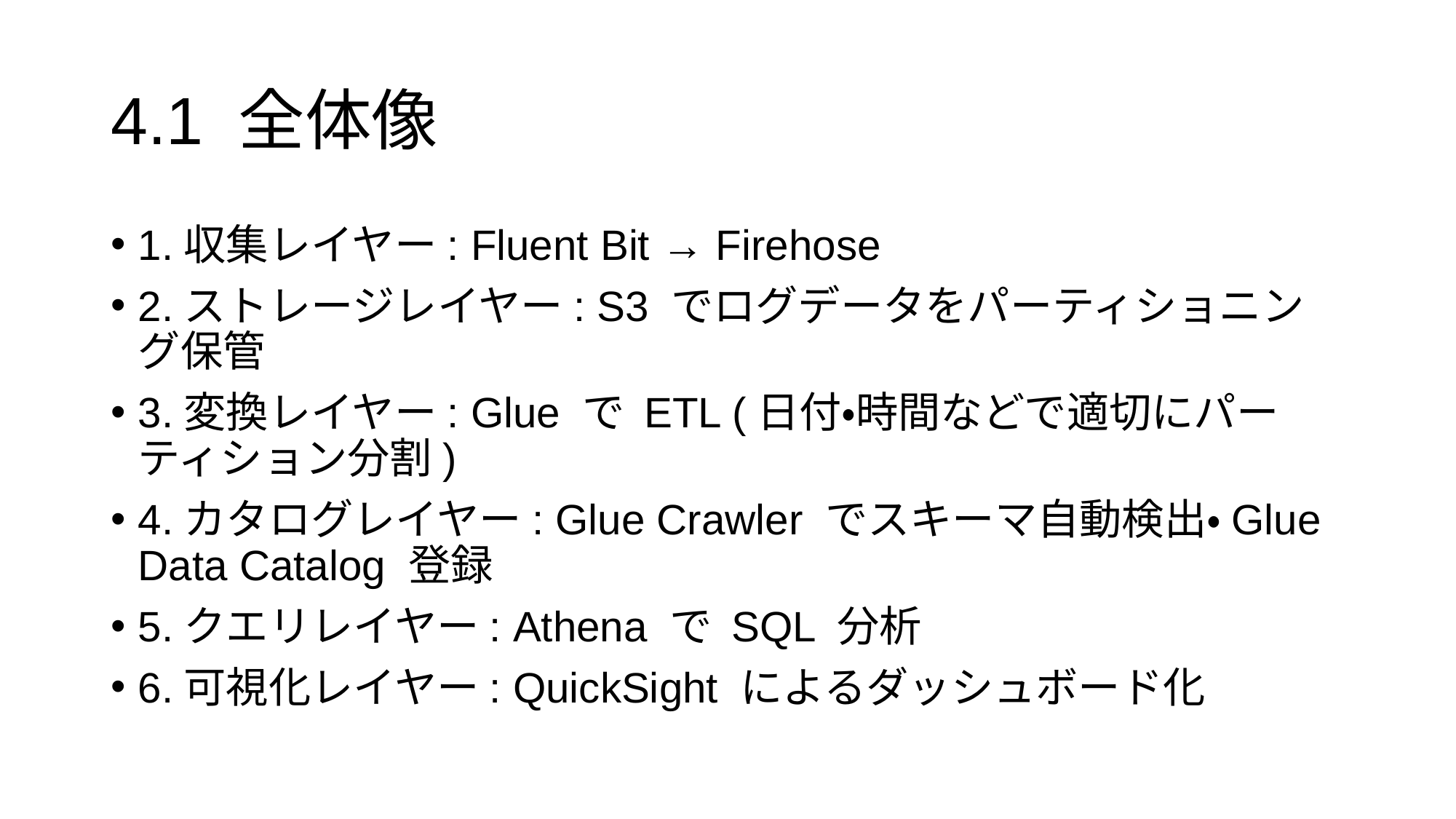

# 4.1 全体像
1.収集レイヤー: Fluent Bit → Firehose
2.ストレージレイヤー: S3 でログデータをパーティショニング保管
3.変換レイヤー: Glue で ETL (日付・時間などで適切にパーティション分割)
4.カタログレイヤー: Glue Crawler でスキーマ自動検出・Glue Data Catalog 登録
5.クエリレイヤー: Athena で SQL 分析
6.可視化レイヤー: QuickSight によるダッシュボード化